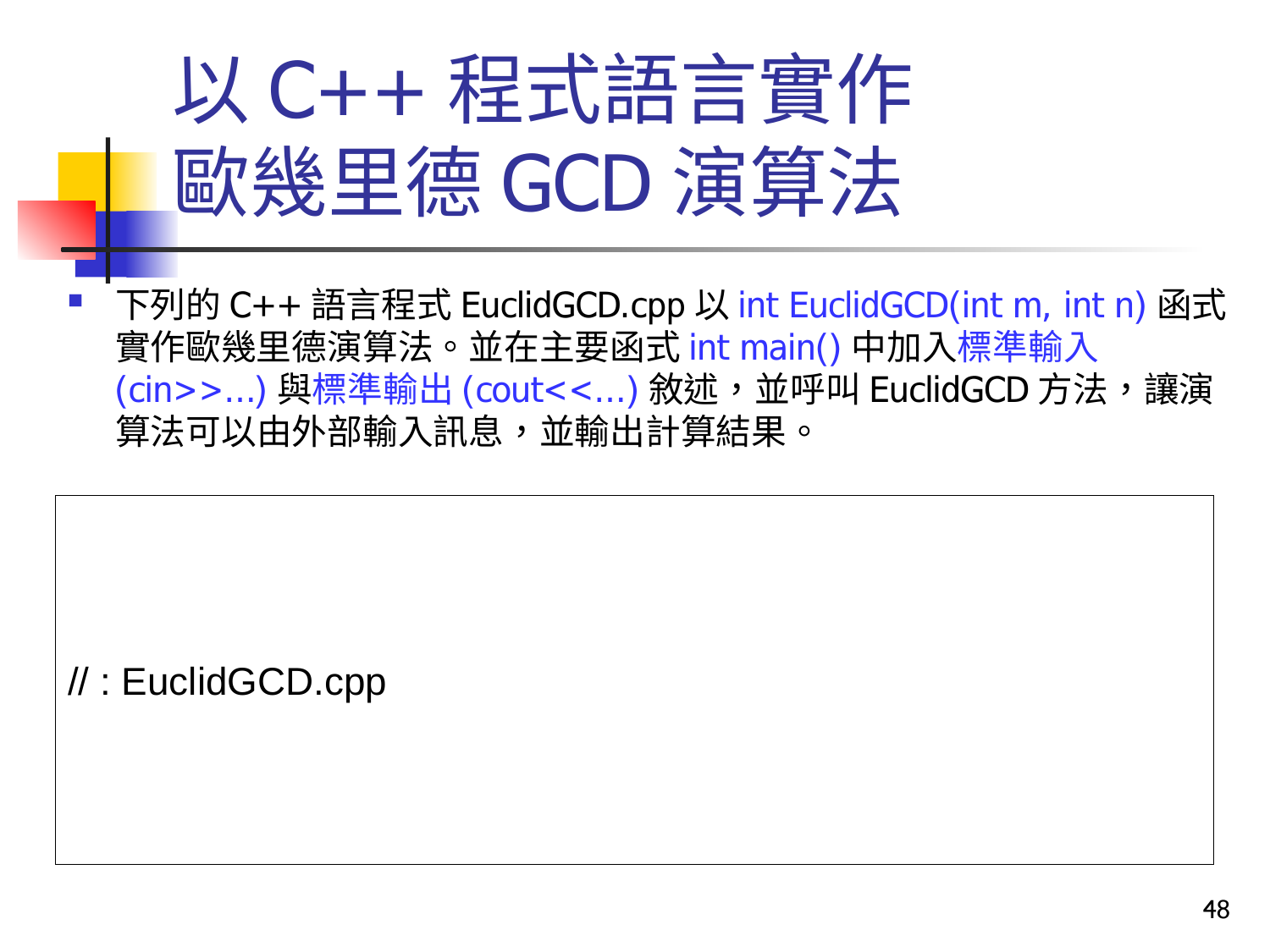

# 以C++程式語言實作 歐幾里德GCD演算法
下列的C++語言程式EuclidGCD.cpp以int EuclidGCD(int m, int n)函式實作歐幾里德演算法。並在主要函式int main()中加入標準輸入(cin>>...)與標準輸出(cout<<...)敘述，並呼叫EuclidGCD方法，讓演算法可以由外部輸入訊息，並輸出計算結果。
48